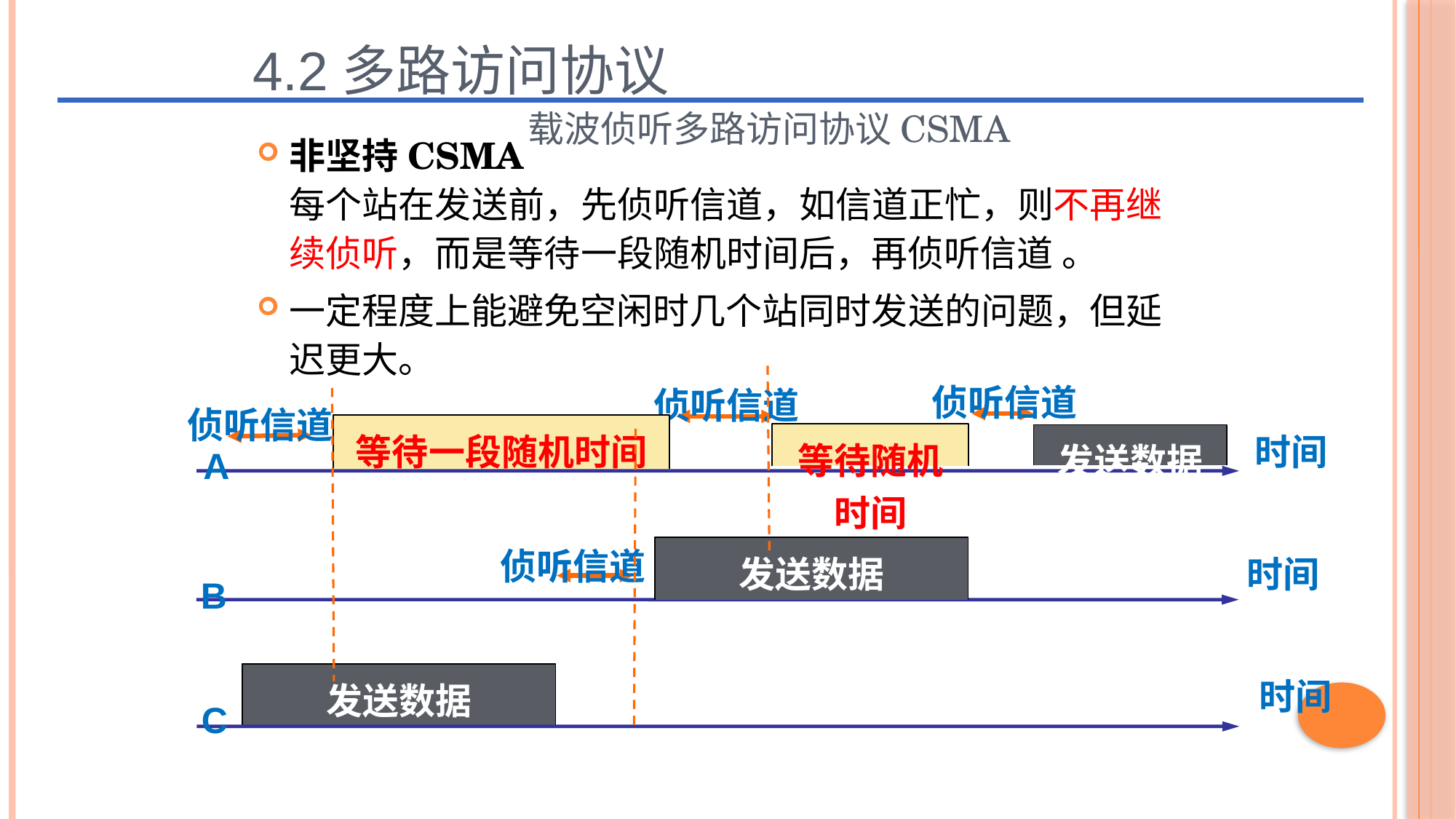

4.2多路访问协议
# 载波侦听多路访问协议CSMA
非坚持CSMA
每个站在发送前，先侦听信道，如信道正忙，则不再继续侦听，而是等待一段随机时间后，再侦听信道 。
一定程度上能避免空闲时几个站同时发送的问题，但延迟更大。

侦听信道
侦听信道
侦听信道
等待一段随机时间
时间
等待随机时间
发送数据
A

侦听信道
发送数据
时间
B

时间
发送数据
C